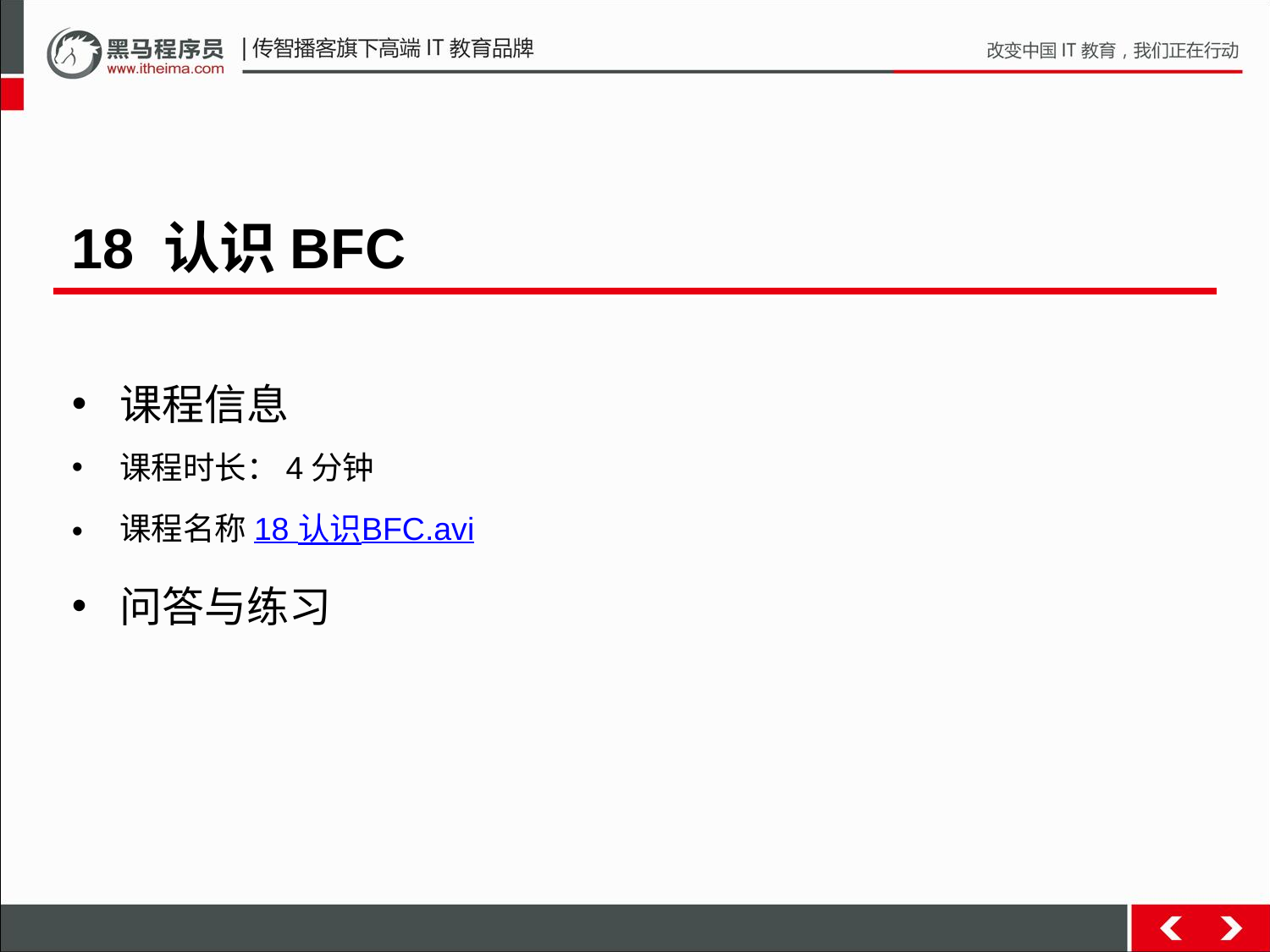

18 认识BFC
课程信息
课程时长：4分钟
课程名称18 认识BFC.avi
问答与练习